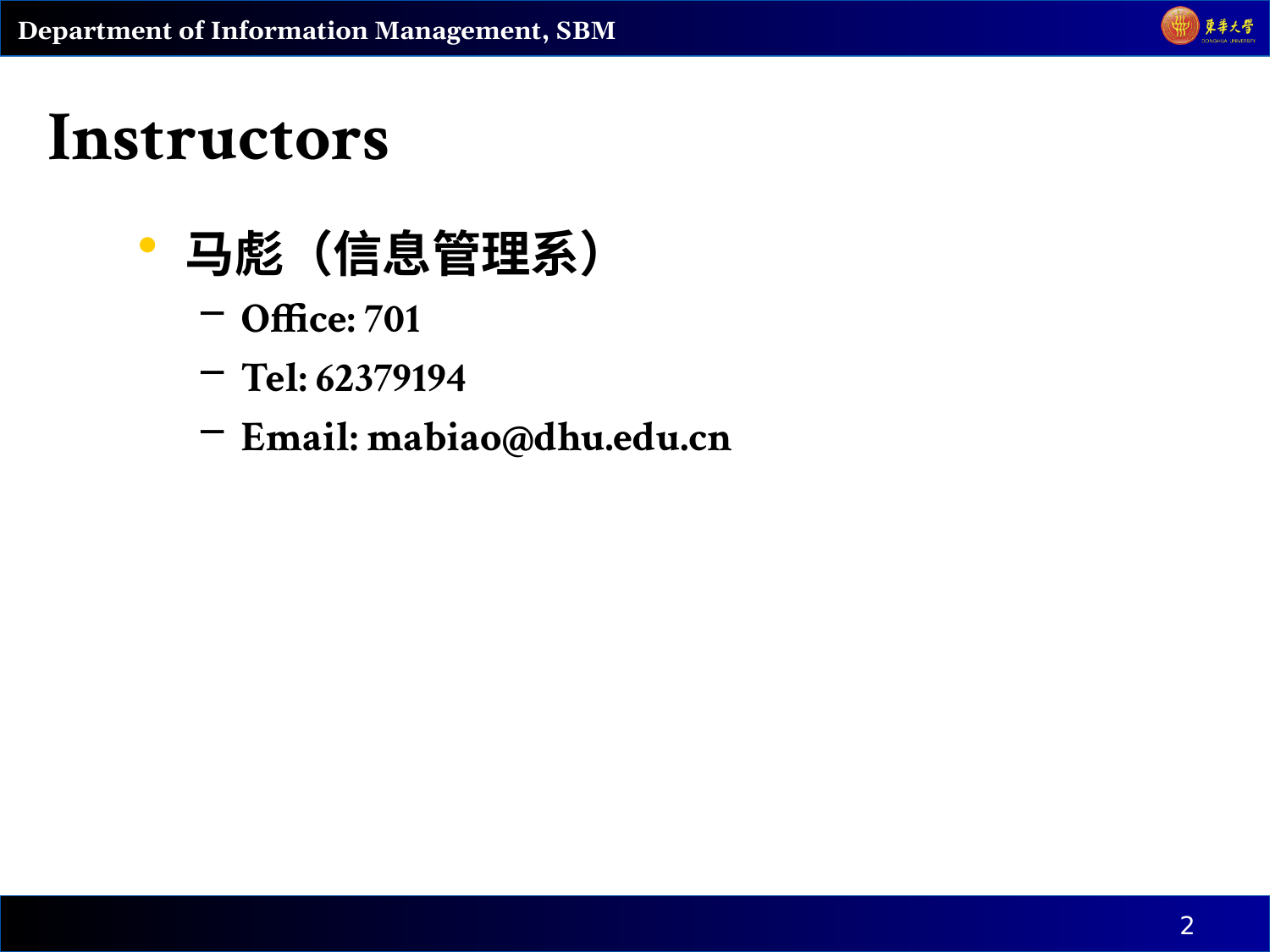

# Instructors
马彪（信息管理系）
Office: 701
Tel: 62379194
Email: mabiao@dhu.edu.cn

2